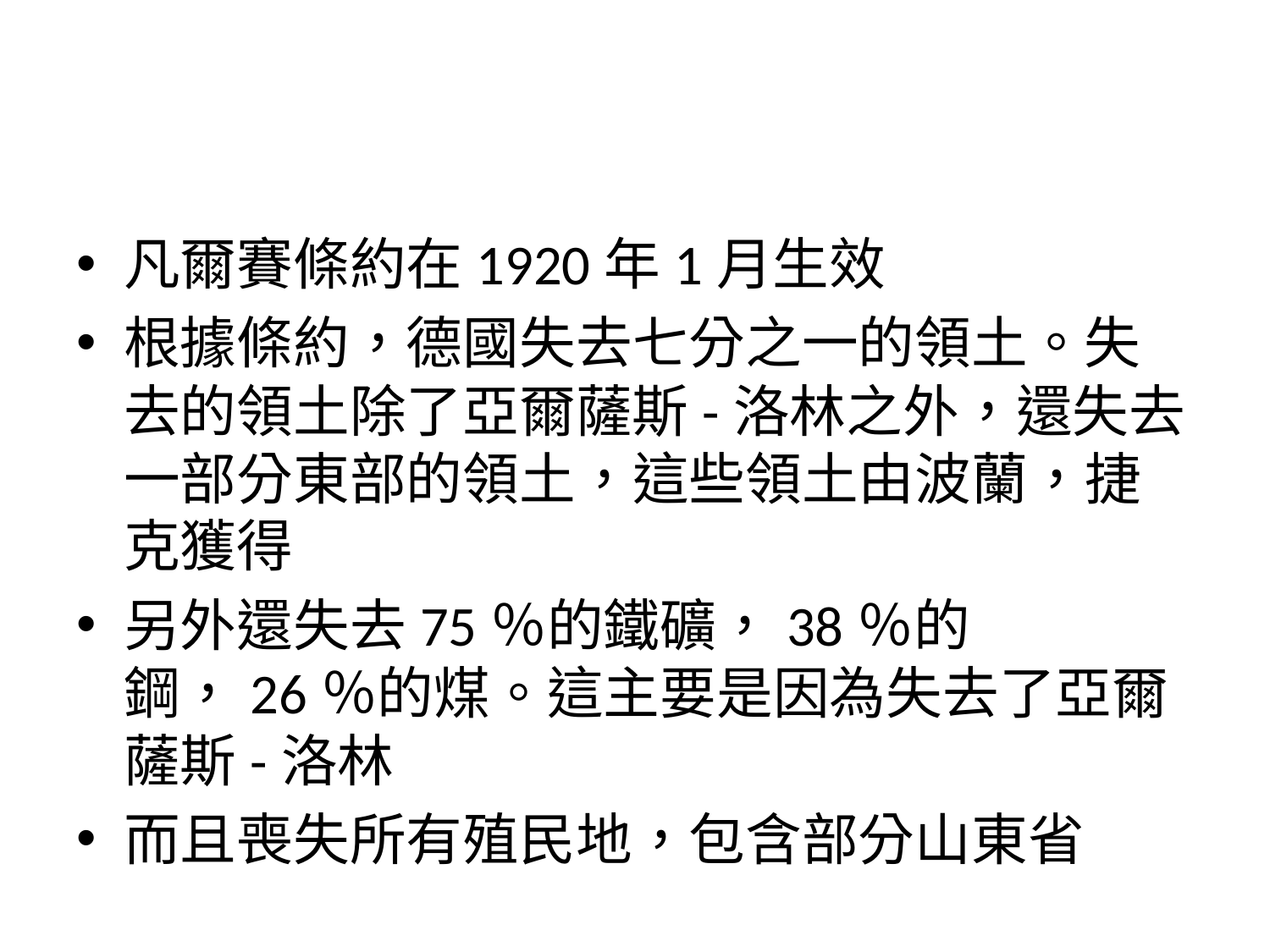

#
凡爾賽條約在1920年1月生效
根據條約，德國失去七分之一的領土。失去的領土除了亞爾薩斯-洛林之外，還失去一部分東部的領土，這些領土由波蘭，捷克獲得
另外還失去75％的鐵礦，38％的鋼，26％的煤。這主要是因為失去了亞爾薩斯-洛林
而且喪失所有殖民地，包含部分山東省